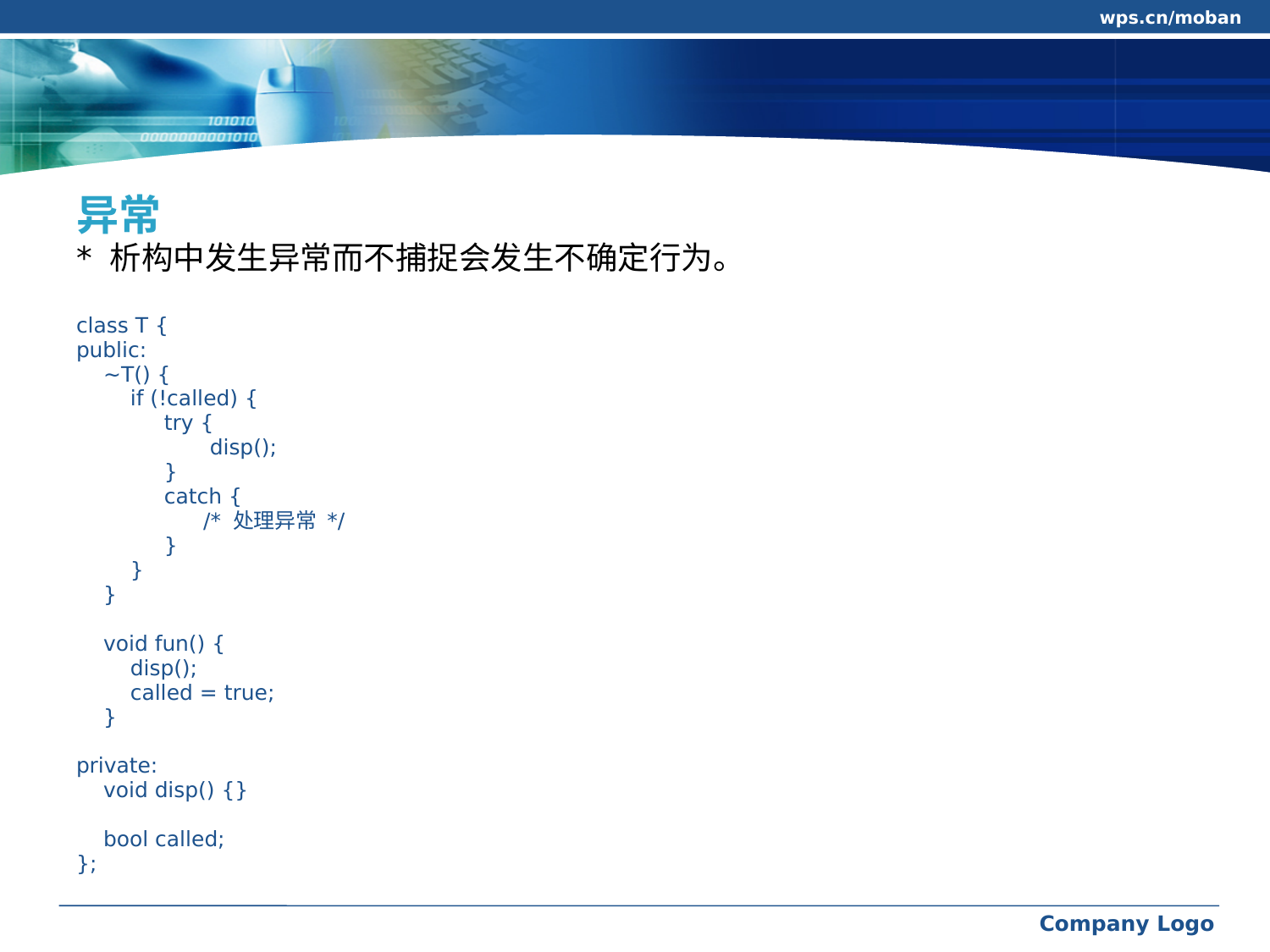

wps.cn/moban

#
异常
* 析构中发生异常而不捕捉会发生不确定行为。

class T {
public:
    ~T() {
        if (!called) {
             try {
	 disp();
             }
             catch {
	/* 处理异常 */
             }
        }
    }

    void fun() {
        disp();
        called = true;
    }

private:
    void disp() {}

    bool called;
};

Company Logo